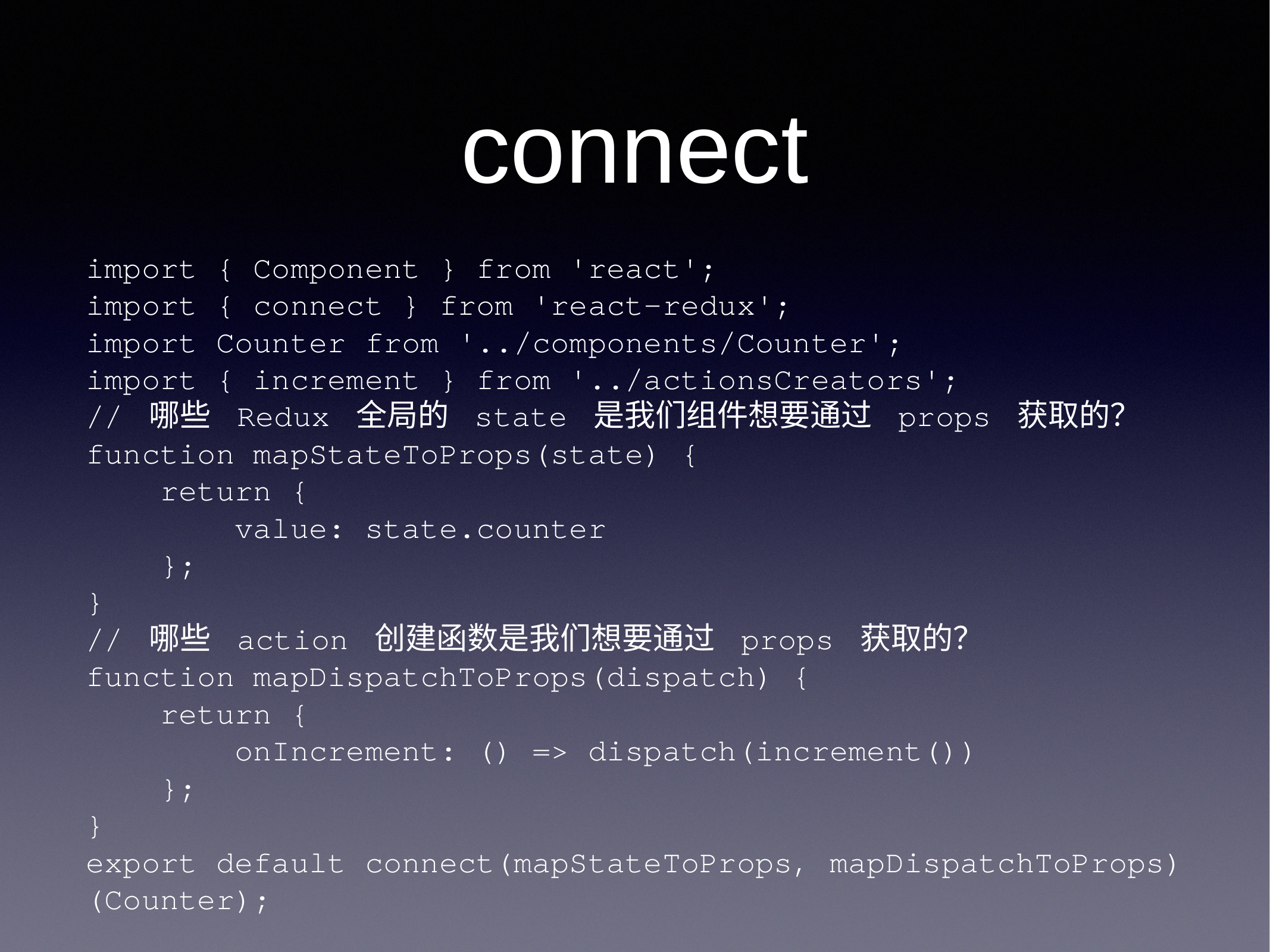

# connect
import { Component } from 'react';
import { connect } from 'react-redux';
import Counter from '../components/Counter';
import { increment } from '../actionsCreators';
// 哪些 Redux 全局的 state 是我们组件想要通过 props 获取的？
function mapStateToProps(state) {
    return {
        value: state.counter
    };
}
// 哪些 action 创建函数是我们想要通过 props 获取的？
function mapDispatchToProps(dispatch) {
    return {
        onIncrement: () => dispatch(increment())
    };
}
export default connect(mapStateToProps, mapDispatchToProps)(Counter);